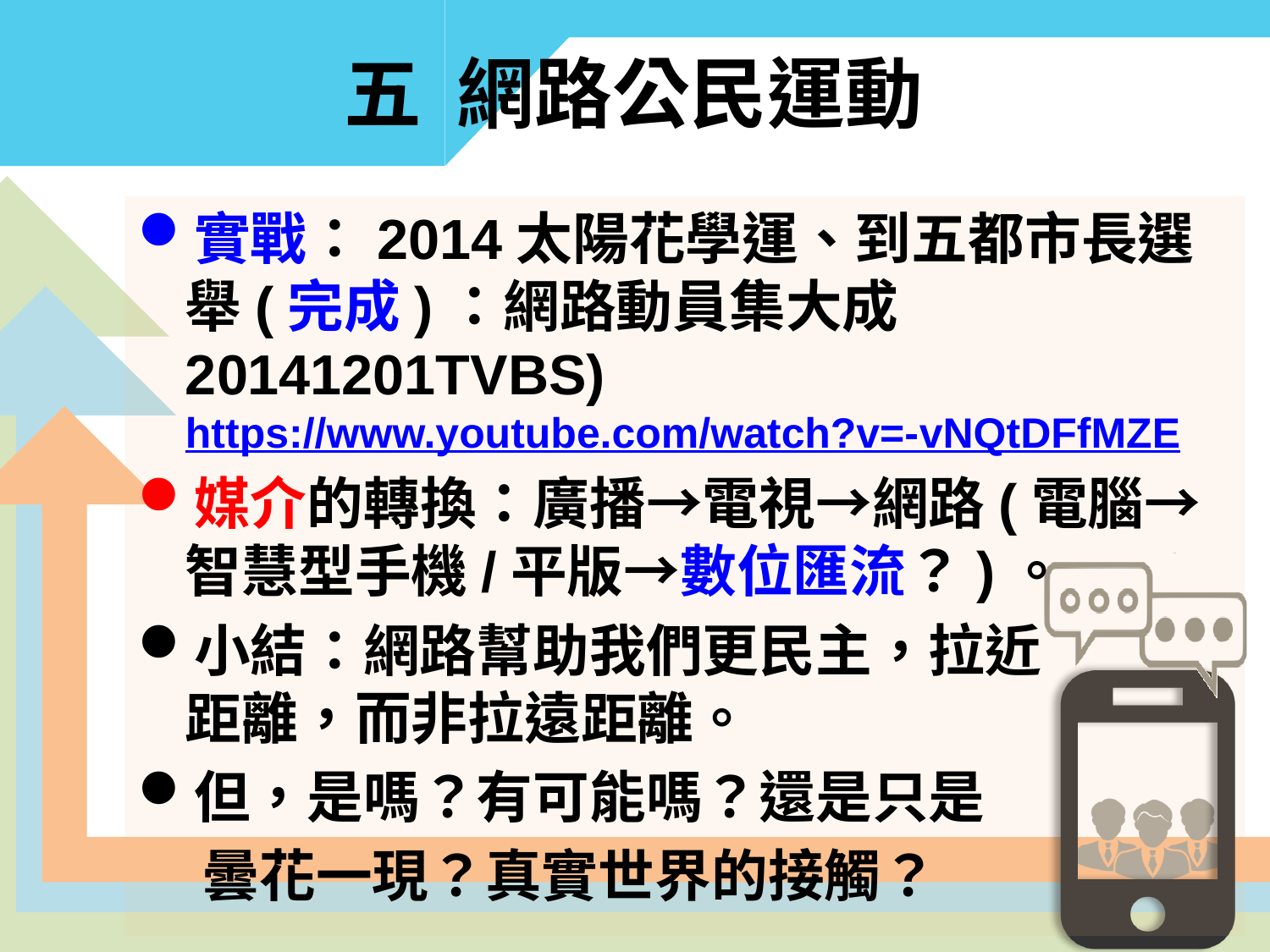

五  網路公民運動
實戰：2014太陽花學運、到五都市長選舉(完成)：網路動員集大成20141201TVBS) https://www.youtube.com/watch?v=-vNQtDFfMZE
媒介的轉換：廣播→電視→網路(電腦→智慧型手機/平版→數位匯流？)。
小結：網路幫助我們更民主，拉近            距離，而非拉遠距離。
但，是嗎？有可能嗎？還是只是
    曇花一現？真實世界的接觸？